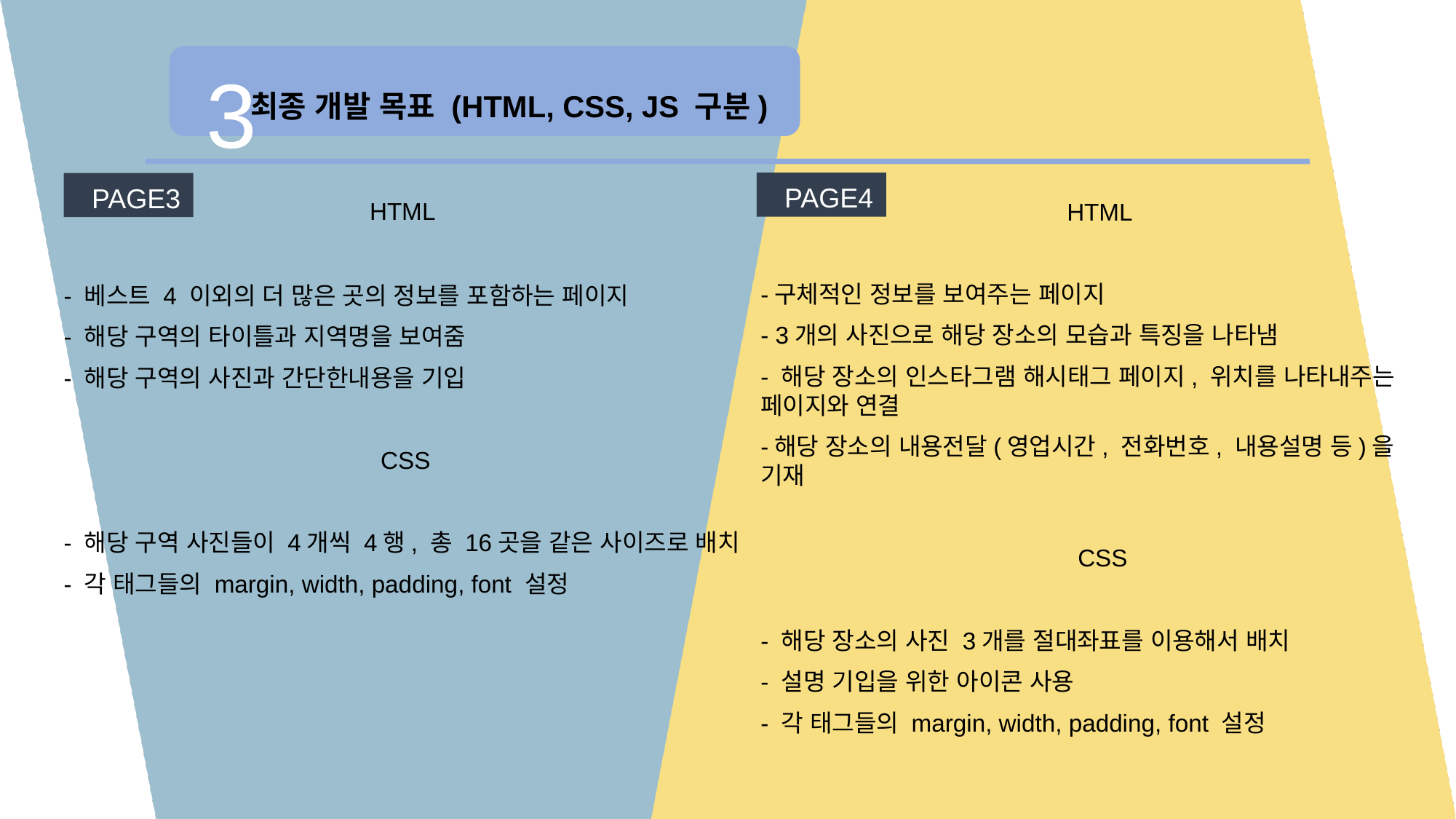

3
팀원 소개 및 역할 분담
 최종 개발 목표 (HTML, CSS, JS 구분)

PAGE4
PAGE3
HTML

- 베스트 4 이외의 더 많은 곳의 정보를 포함하는 페이지
- 해당 구역의 타이틀과 지역명을 보여줌
- 해당 구역의 사진과 간단한내용을 기입

CSS

- 해당 구역 사진들이 4개씩 4행, 총 16곳을 같은 사이즈로 배치
- 각 태그들의 margin, width, padding, font 설정

HTML

-구체적인 정보를 보여주는 페이지
- 3개의 사진으로 해당 장소의 모습과 특징을 나타냄
- 해당 장소의 인스타그램 해시태그 페이지, 위치를 나타내주는 페이지와 연결
-해당 장소의 내용전달(영업시간, 전화번호, 내용설명 등)을 기재

CSS

- 해당 장소의 사진 3개를 절대좌표를 이용해서 배치
- 설명 기입을 위한 아이콘 사용
- 각 태그들의 margin, width, padding, font 설정